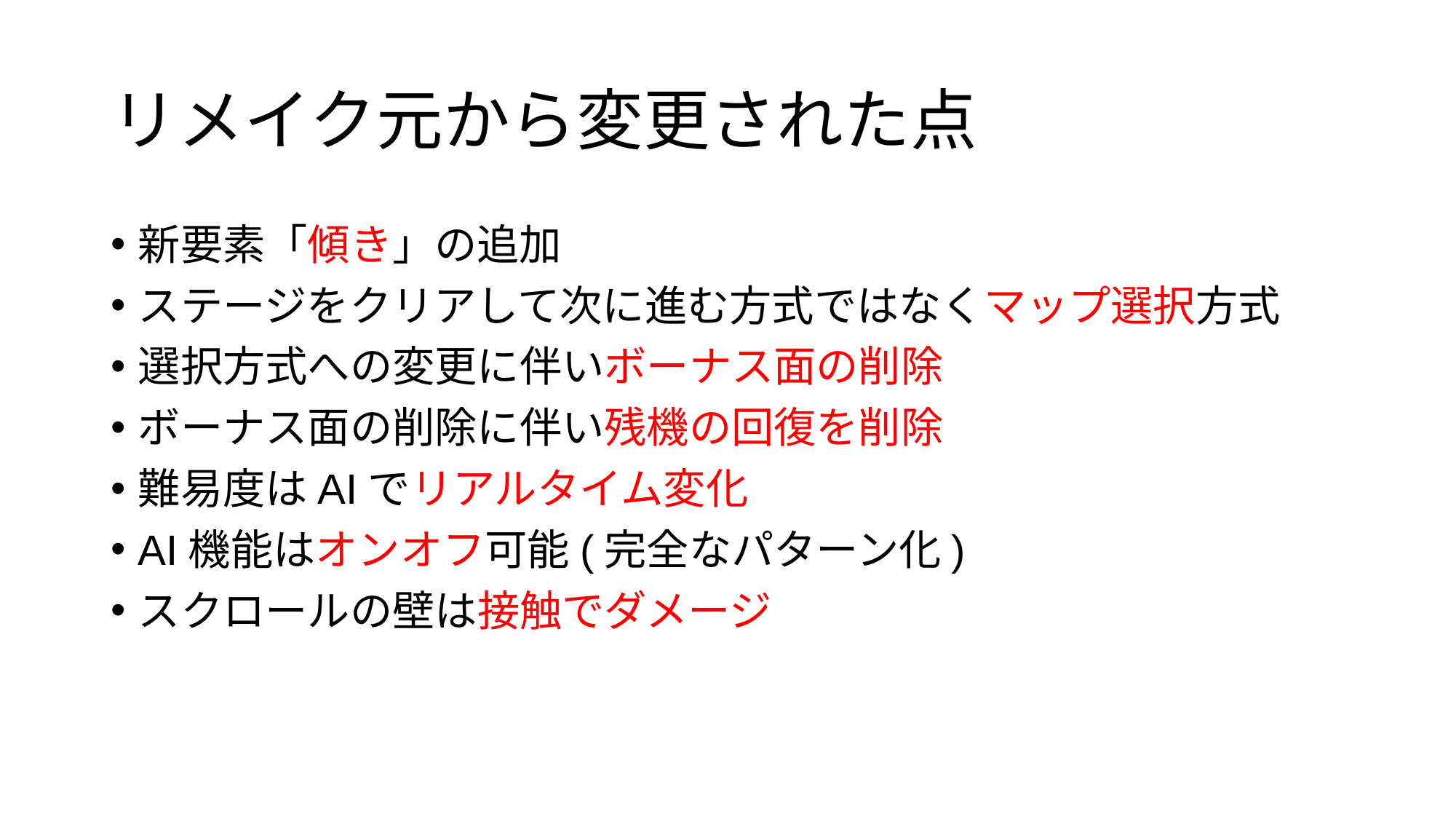

# リメイク元から変更された点
新要素「傾き」の追加
ステージをクリアして次に進む方式ではなくマップ選択方式
選択方式への変更に伴いボーナス面の削除
ボーナス面の削除に伴い残機の回復を削除
難易度はAIでリアルタイム変化
AI機能はオンオフ可能(完全なパターン化)
スクロールの壁は接触でダメージ